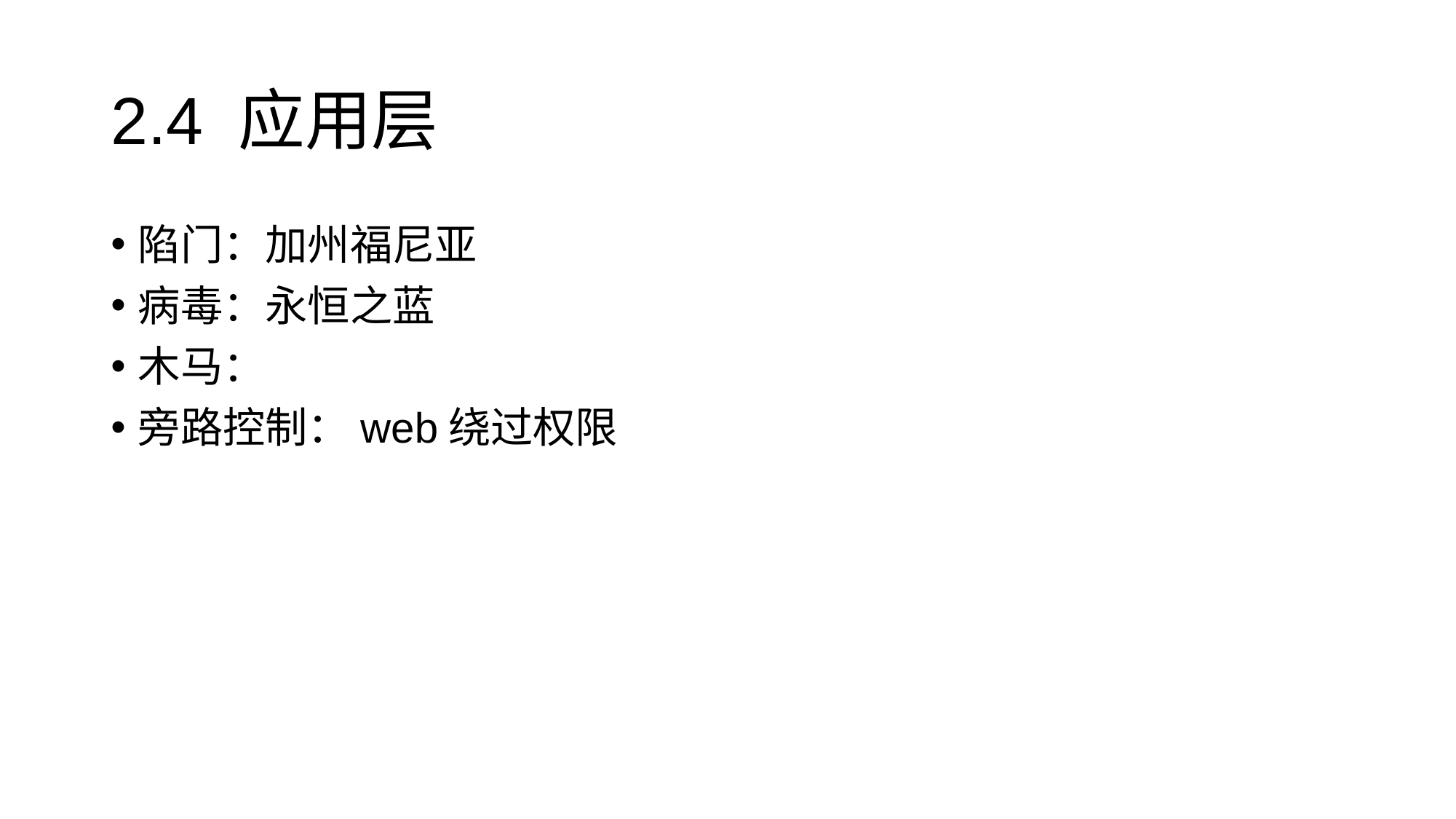

# 2.4 应用层
陷门：加州福尼亚
病毒：永恒之蓝
木马：
旁路控制：web绕过权限